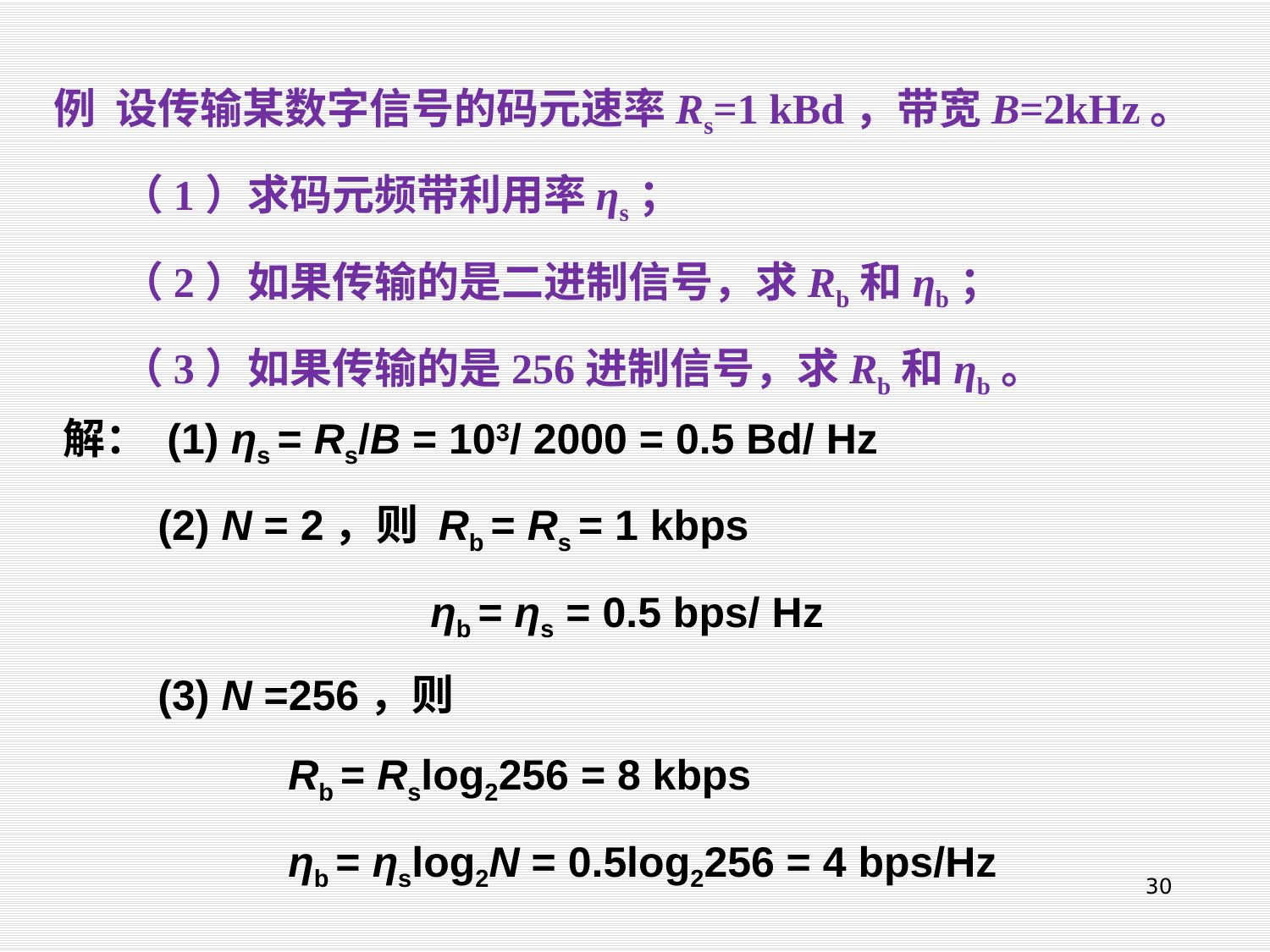

# 例  设传输某数字信号的码元速率Rs=1 kBd，带宽B=2kHz。 （1）求码元频带利用率ηs； （2）如果传输的是二进制信号，求Rb和ηb； （3）如果传输的是256进制信号，求Rb和ηb。
解： (1) ηs = Rs/B = 103/ 2000 = 0.5 Bd/ Hz
        (2) N = 2，则 Rb = Rs = 1 kbps
                               ηb = ηs = 0.5 bps/ Hz
        (3) N =256，则
                   Rb = Rslog2256 = 8 kbps
                   ηb = ηslog2N = 0.5log2256 = 4 bps/Hz
30